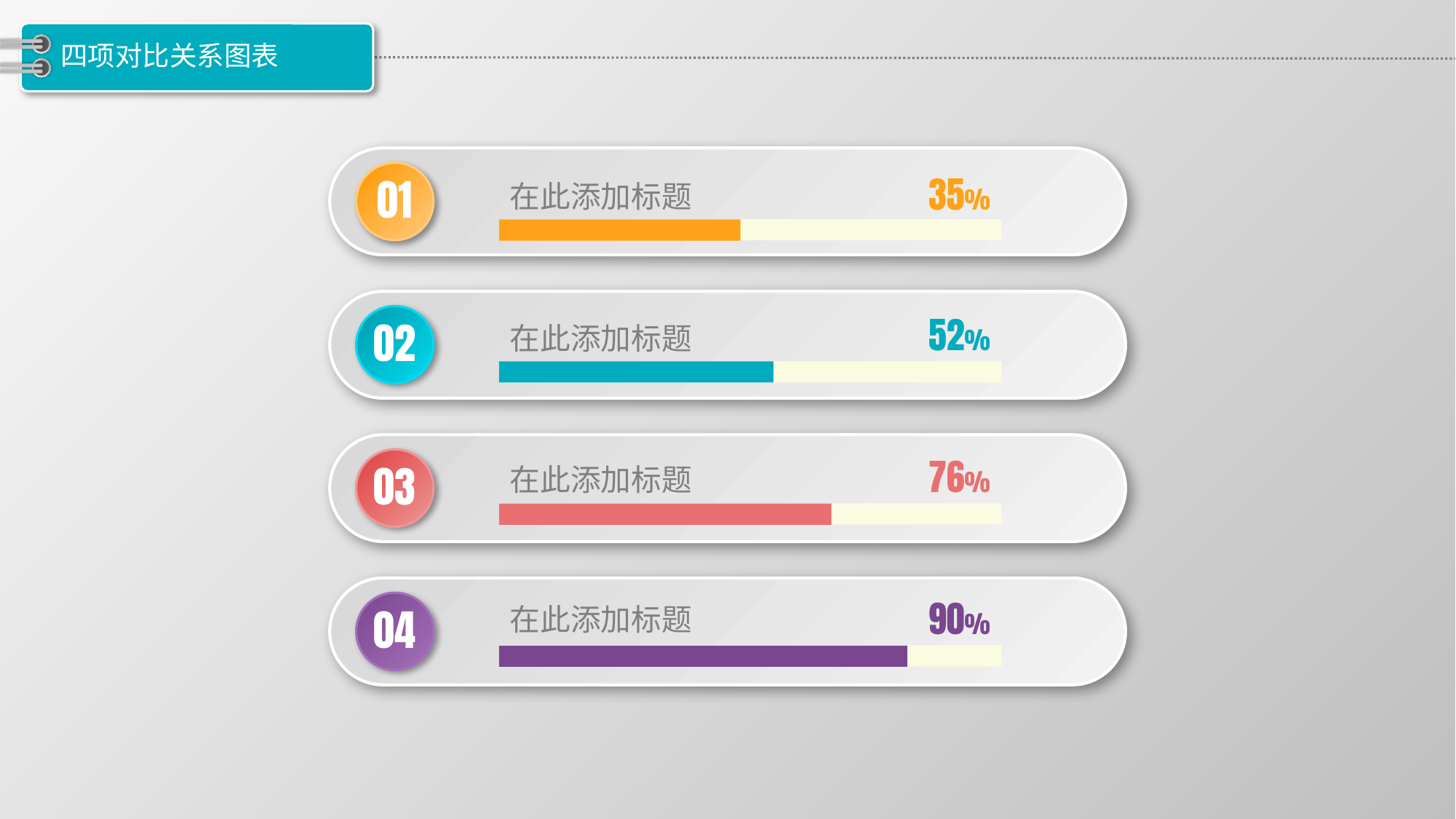

# 四项对比关系图表

01
35%
在此添加标题

02
52%
在此添加标题

03
76%
在此添加标题

04
90%
在此添加标题